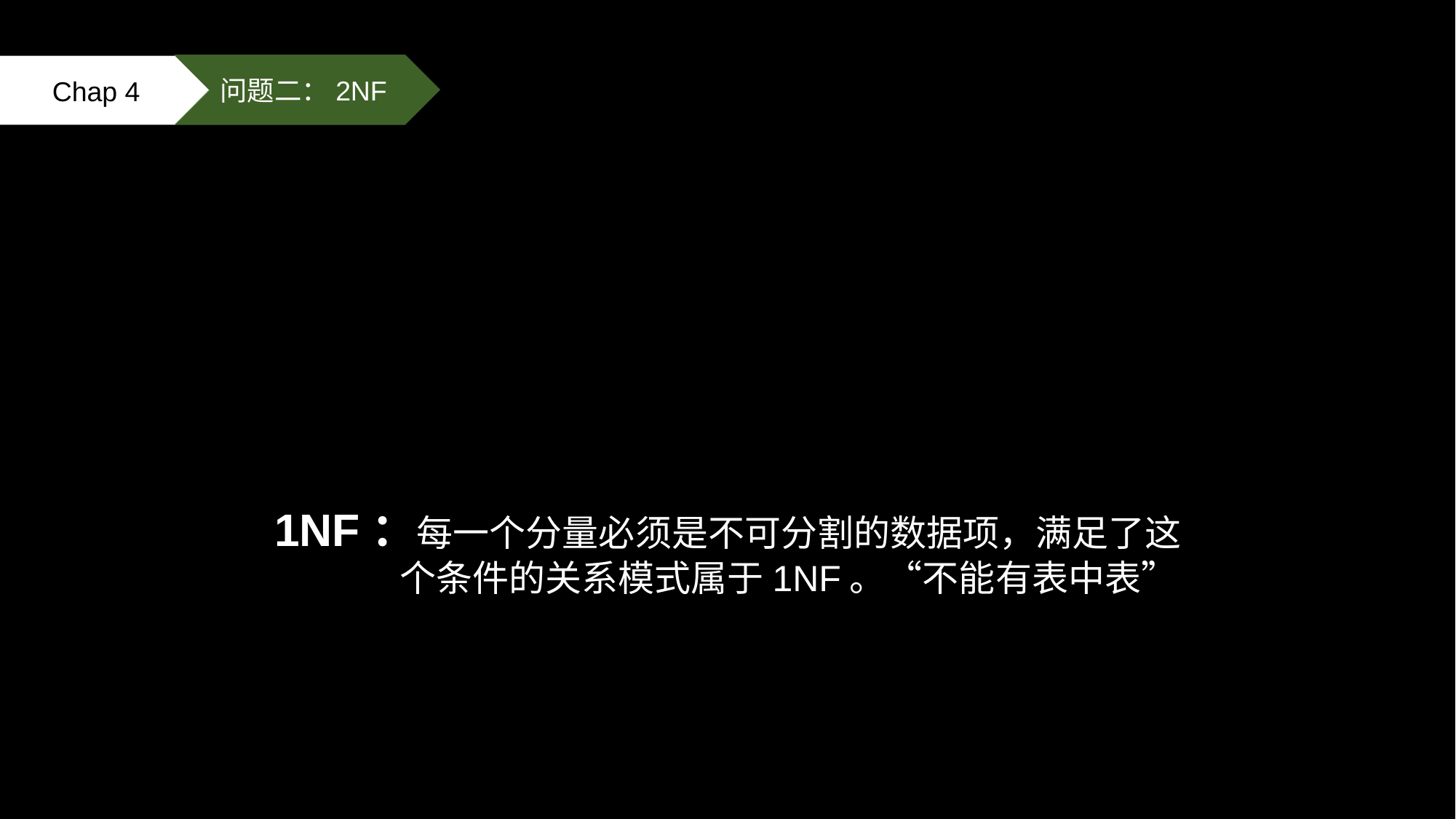

问题二：2NF
Chap 4
1NF：每一个分量必须是不可分割的数据项，满足了这	  个条件的关系模式属于1NF。“不能有表中表”